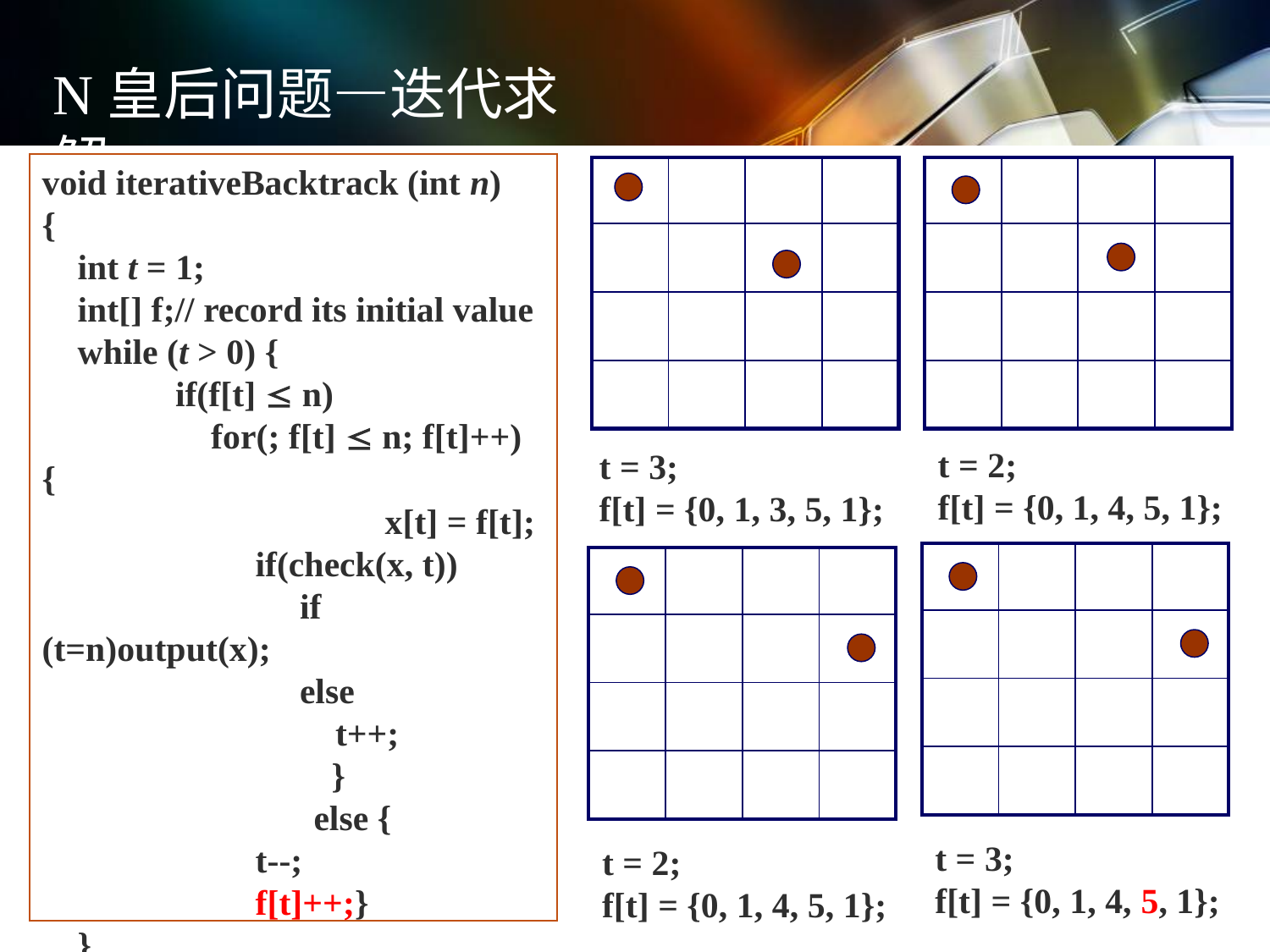

N皇后问题—迭代求解
void iterativeBacktrack (int n)
{
    int t = 1;
    int[] f;// record its initial value
    while (t > 0) {
               if(f[t] ≤ n)
                   for(; f[t] ≤ n; f[t]++) {
		          x[t] = f[t];
                        if(check(x, t))
                             if (t=n)output(x);
                             else
                                 t++;
		    }
		  else {
                        t--;
                        f[t]++;}
    }
}
|  |  |  |  |
| --- | --- | --- | --- |
|  |  |  |  |
|  |  |  |  |
|  |  |  |  |
|  |  |  |  |
| --- | --- | --- | --- |
|  |  |  |  |
|  |  |  |  |
|  |  |  |  |

t = 2;
f[t] = {0, 1, 4, 5, 1};
t = 3;
f[t] = {0, 1, 3, 5, 1};
|  |  |  |  |
| --- | --- | --- | --- |
|  |  |  |  |
|  |  |  |  |
|  |  |  |  |
|  |  |  |  |
| --- | --- | --- | --- |
|  |  |  |  |
|  |  |  |  |
|  |  |  |  |

t = 3;
f[t] = {0, 1, 4, 5, 1};
t = 2;
f[t] = {0, 1, 4, 5, 1};